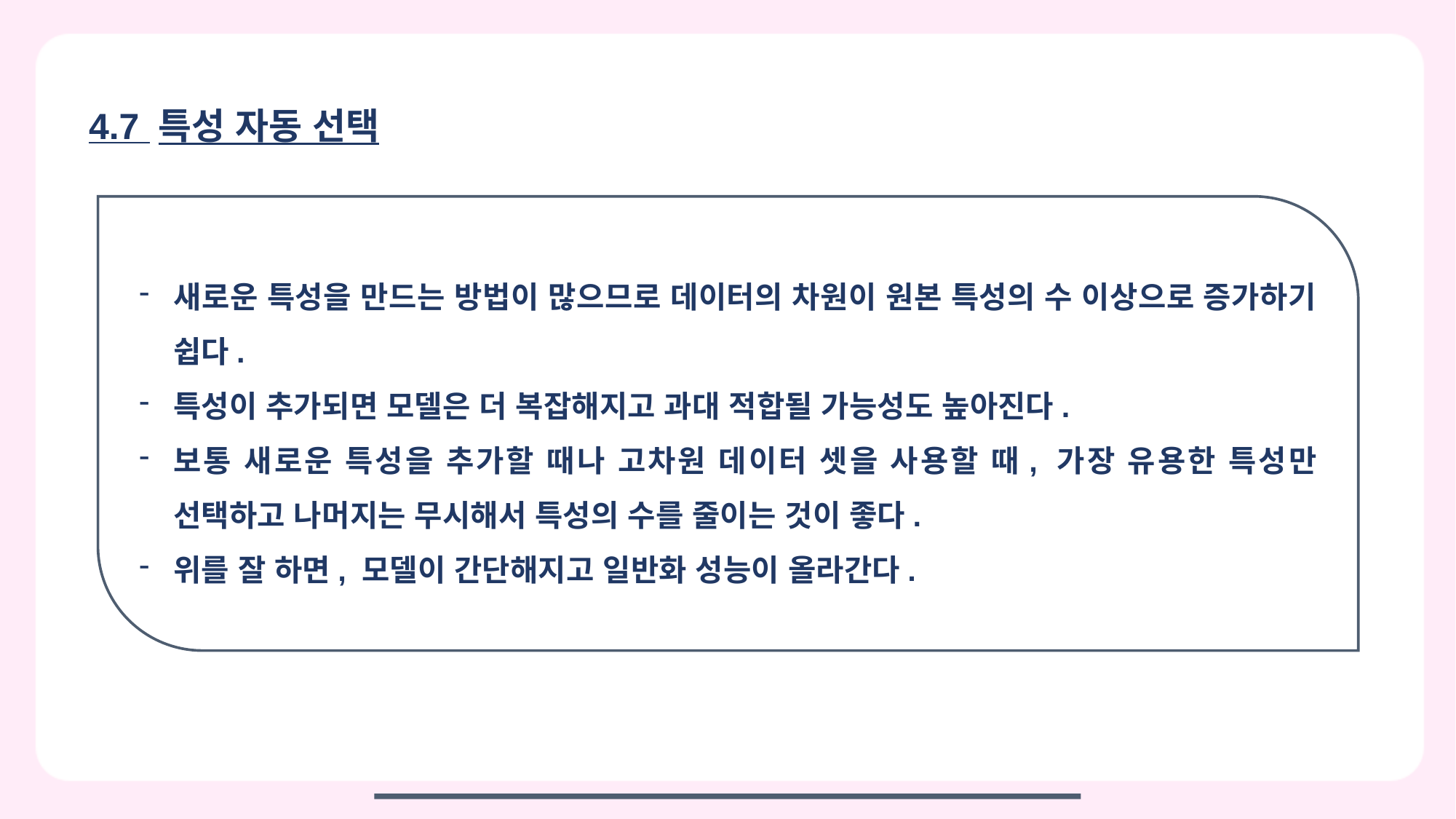

4.7 특성 자동 선택
새로운 특성을 만드는 방법이 많으므로 데이터의 차원이 원본 특성의 수 이상으로 증가하기 쉽다.
특성이 추가되면 모델은 더 복잡해지고 과대 적합될 가능성도 높아진다.
보통 새로운 특성을 추가할 때나 고차원 데이터 셋을 사용할 때, 가장 유용한 특성만 선택하고 나머지는 무시해서 특성의 수를 줄이는 것이 좋다.
위를 잘 하면, 모델이 간단해지고 일반화 성능이 올라간다.